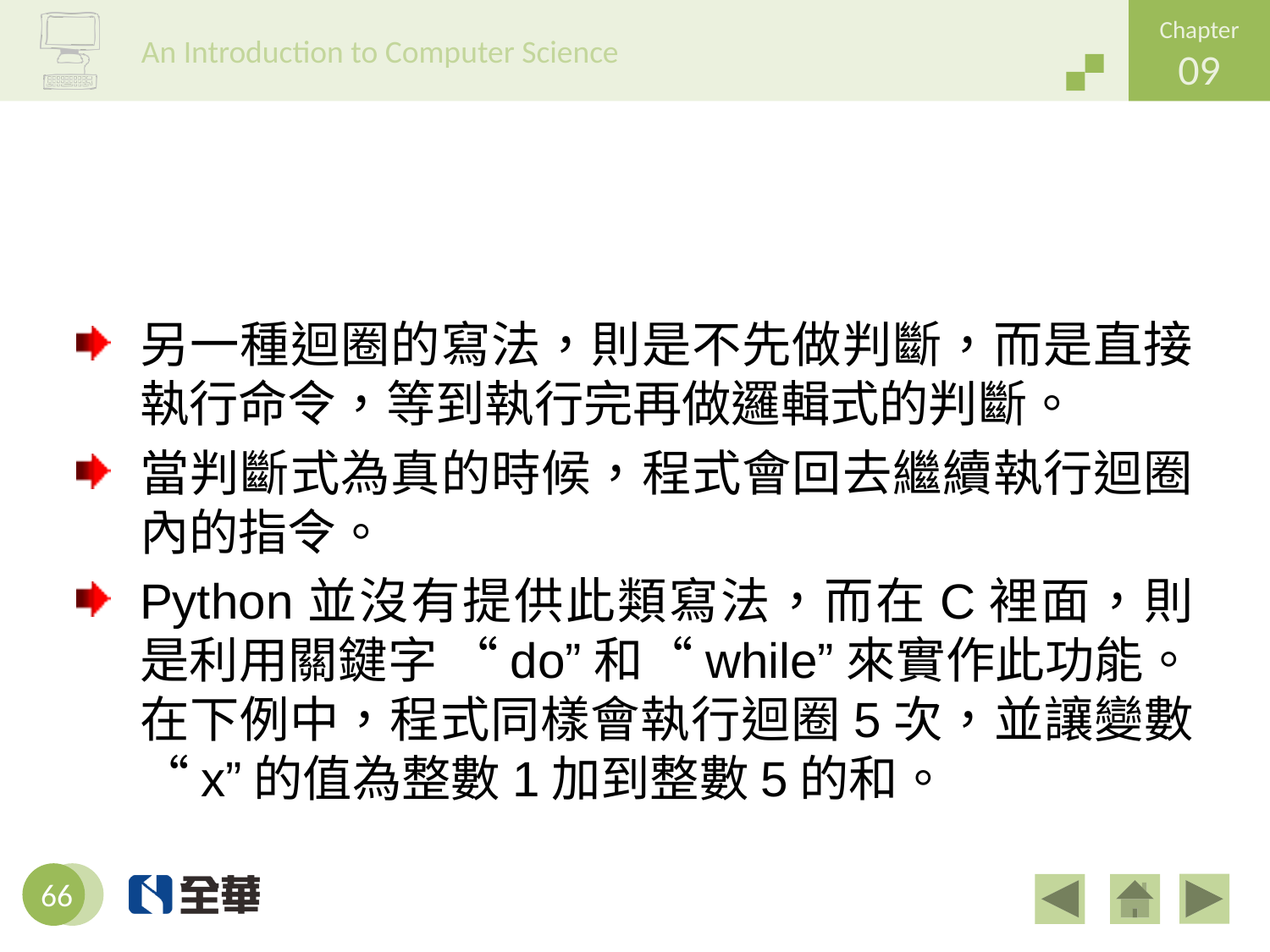

#
另一種迴圈的寫法，則是不先做判斷，而是直接執行命令，等到執行完再做邏輯式的判斷。
當判斷式為真的時候，程式會回去繼續執行迴圈內的指令。
Python並沒有提供此類寫法，而在C裡面，則是利用關鍵字 “do”和“while”來實作此功能。在下例中，程式同樣會執行迴圈5次，並讓變數“x”的值為整數1加到整數5的和。